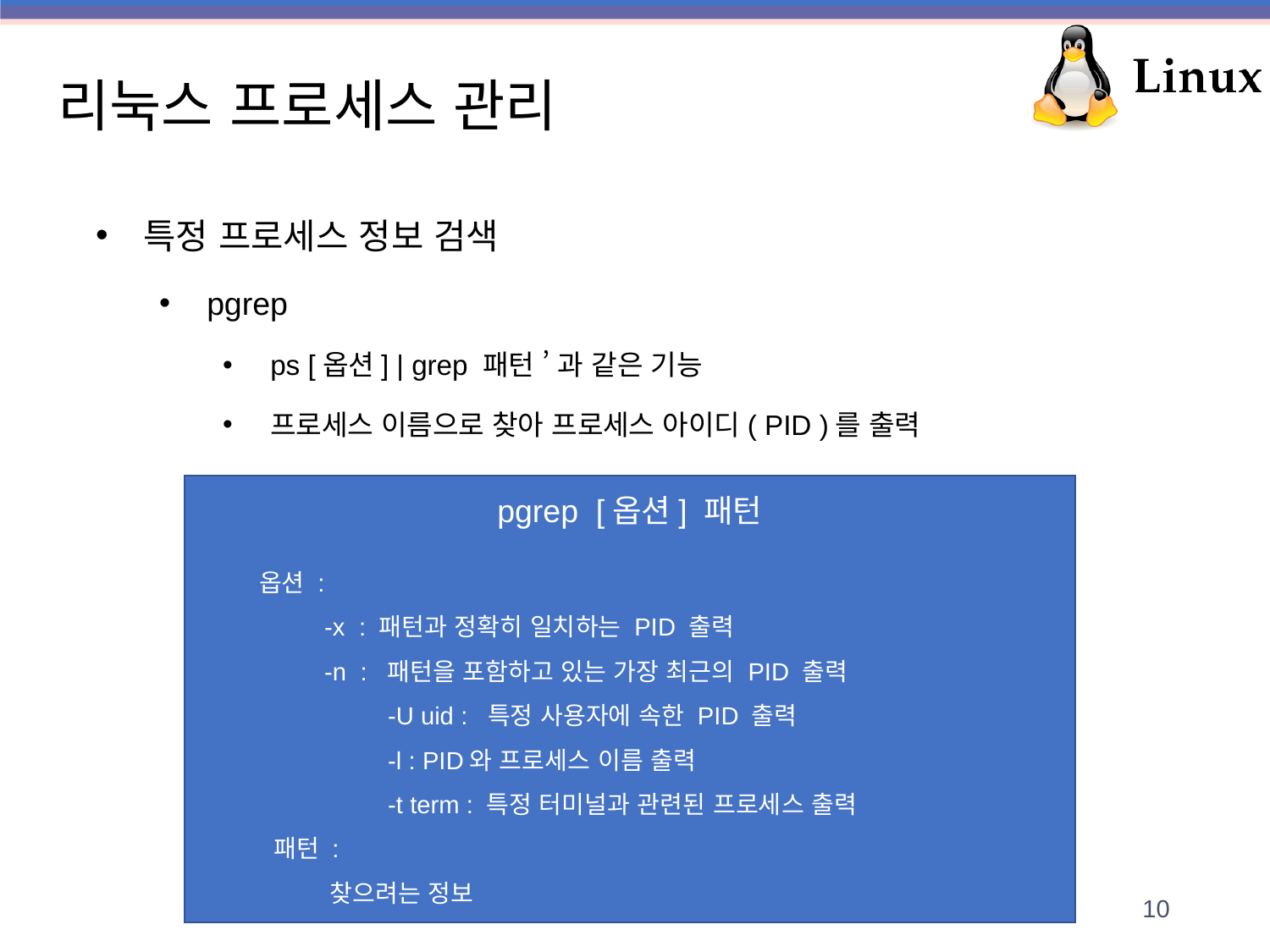

# 리눅스 프로세스 관리
특정 프로세스 정보 검색
pgrep
ps [옵션] | grep 패턴 ’ 과 같은 기능
프로세스 이름으로 찾아 프로세스 아이디( PID )를 출력

pgrep  [옵션] 패턴

        옵션 :
-x  : 패턴과 정확히 일치하는 PID 출력
-n  :  패턴을 포함하고 있는 가장 최근의 PID 출력
	-U uid :  특정 사용자에 속한 PID 출력
	-l : PID와 프로세스 이름 출력
	-t term : 특정 터미널과 관련된 프로세스 출력
 패턴 :
         찾으려는 정보
10